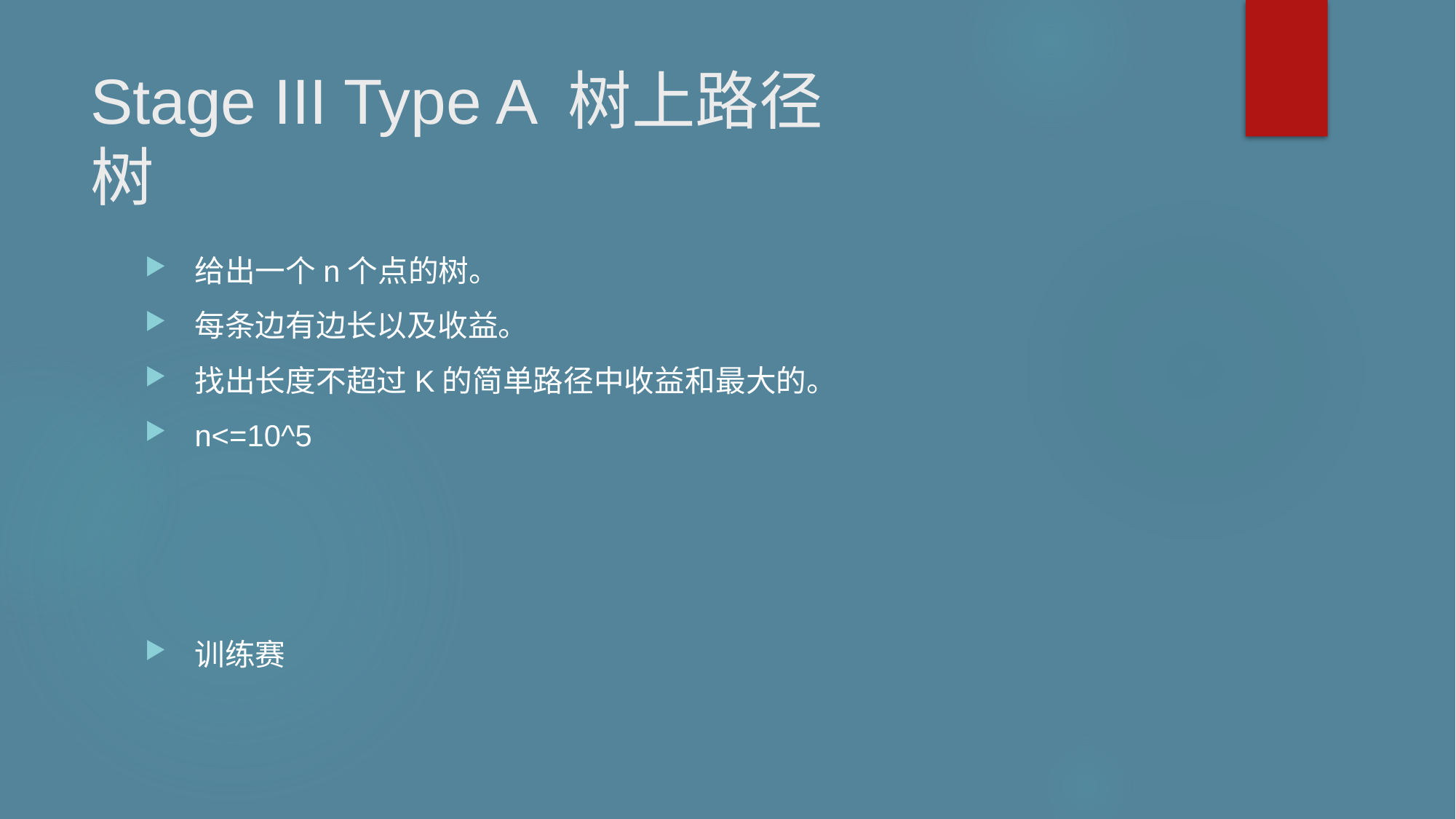

# Stage III Type A 树上路径 树
给出一个n个点的树。
每条边有边长以及收益。
找出长度不超过K的简单路径中收益和最大的。
n<=10^5

训练赛